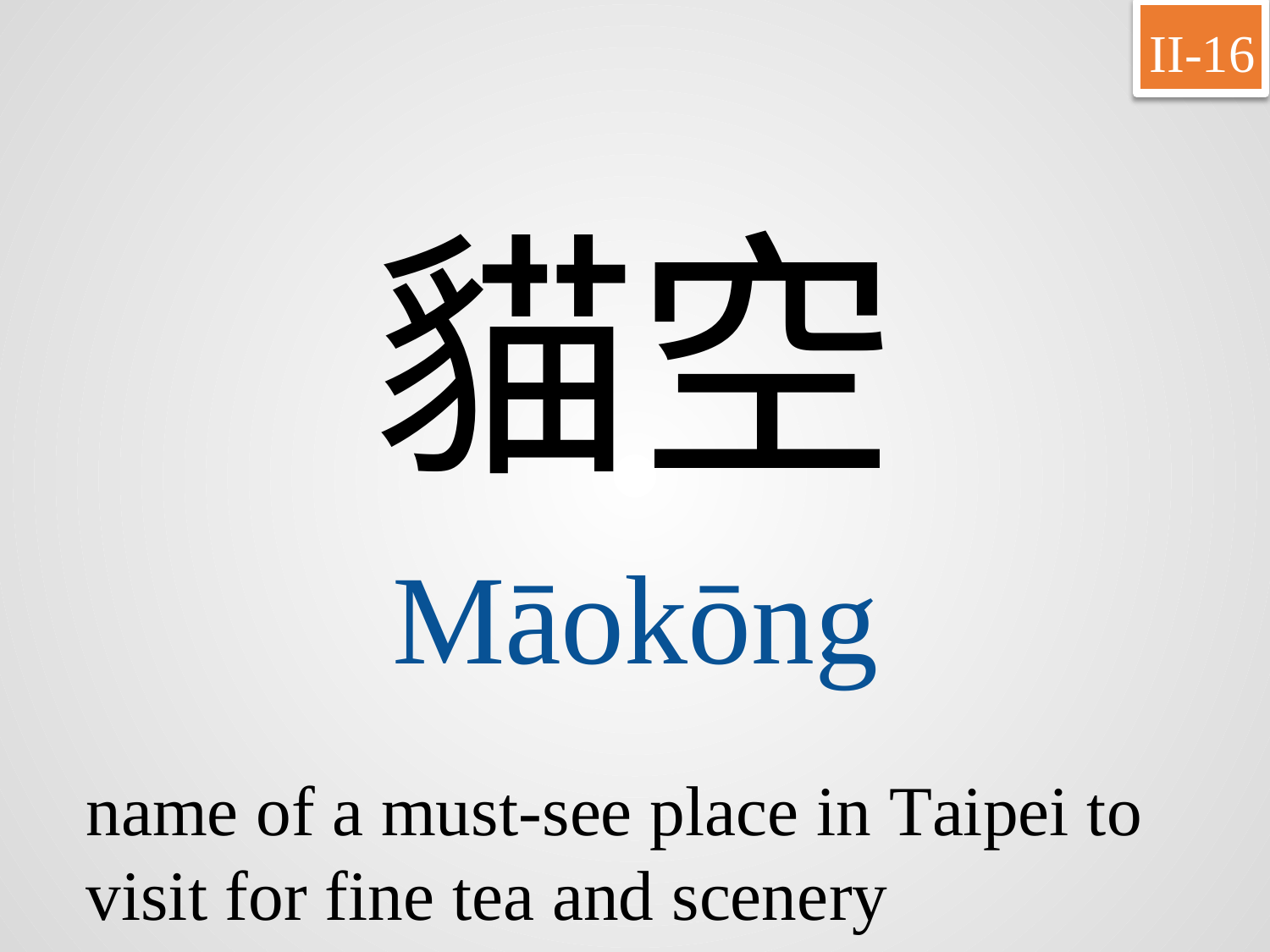

II-16

貓空
Māokōng
name of a must-see place in Taipei to visit for fine tea and scenery